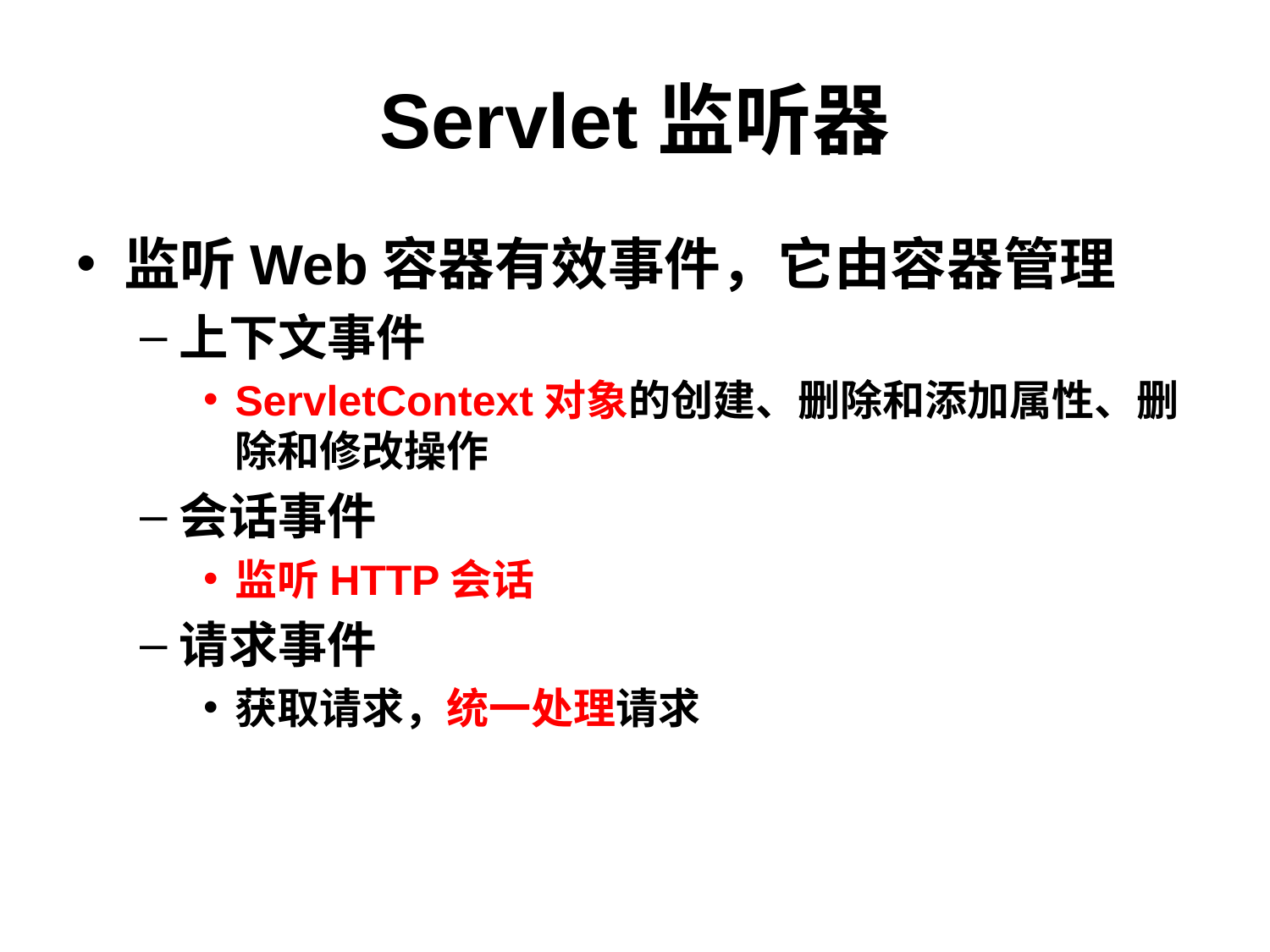

# Servlet监听器
监听Web容器有效事件，它由容器管理
上下文事件
ServletContext对象的创建、删除和添加属性、删除和修改操作
会话事件
监听HTTP会话
请求事件
获取请求，统一处理请求